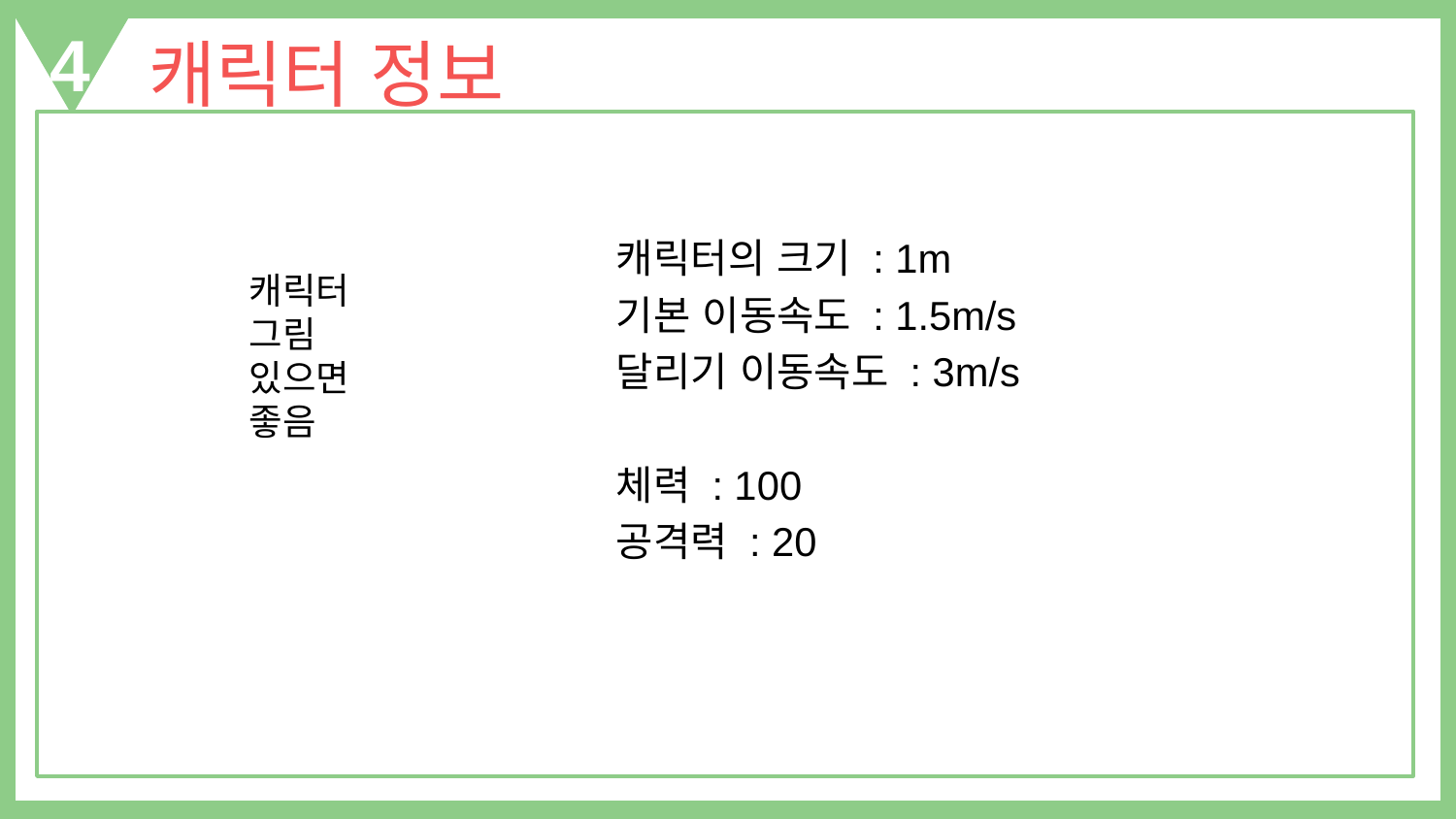

4
캐릭터 정보
캐릭터의 크기 : 1m
기본 이동속도 : 1.5m/s
달리기 이동속도 : 3m/s

체력 : 100
공격력 : 20
캐릭터 그림 있으면 좋음